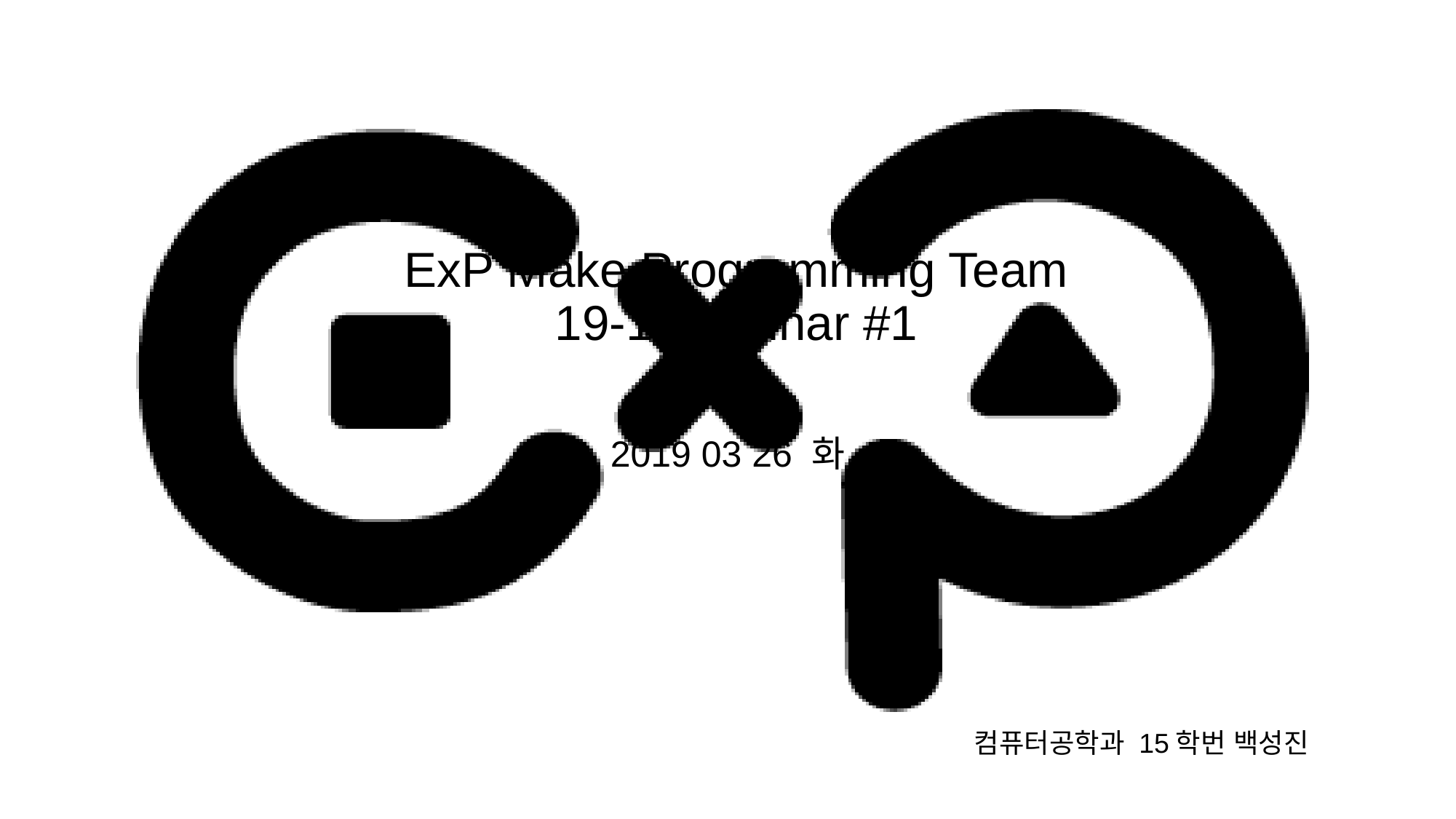

# ExP Make Programming Team 19-1 Seminar #1
2019 03 26 화
컴퓨터공학과 15학번 백성진